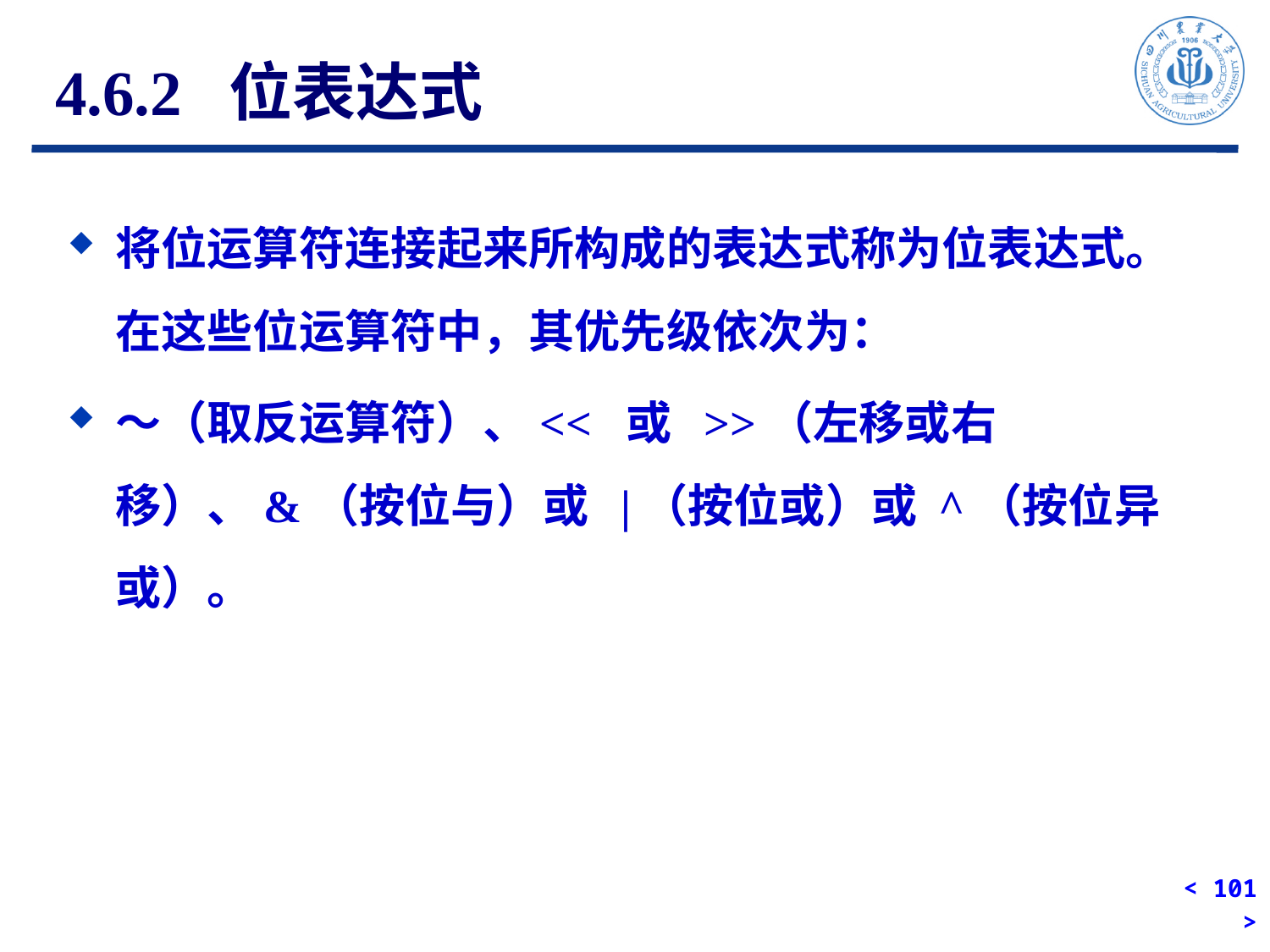

# 4.6.2  位表达式
将位运算符连接起来所构成的表达式称为位表达式。在这些位运算符中，其优先级依次为：
～（取反运算符）、<<  或  >>（左移或右移）、&（按位与）或  |（按位或）或 ^（按位异或）。